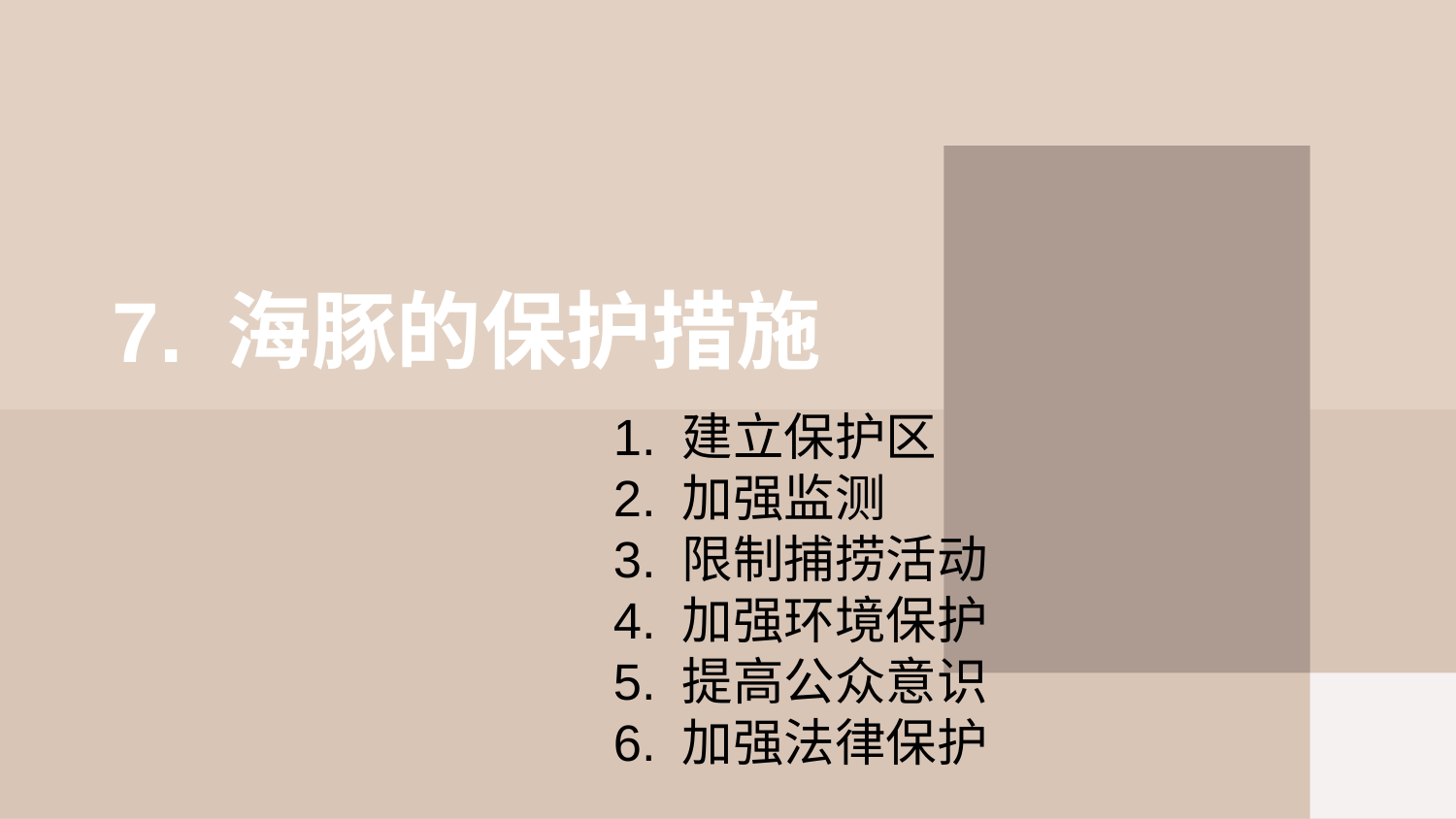

# 7. 海豚的保护措施

1. 建立保护区
2. 加强监测
3. 限制捕捞活动
4. 加强环境保护
5. 提高公众意识
6. 加强法律保护